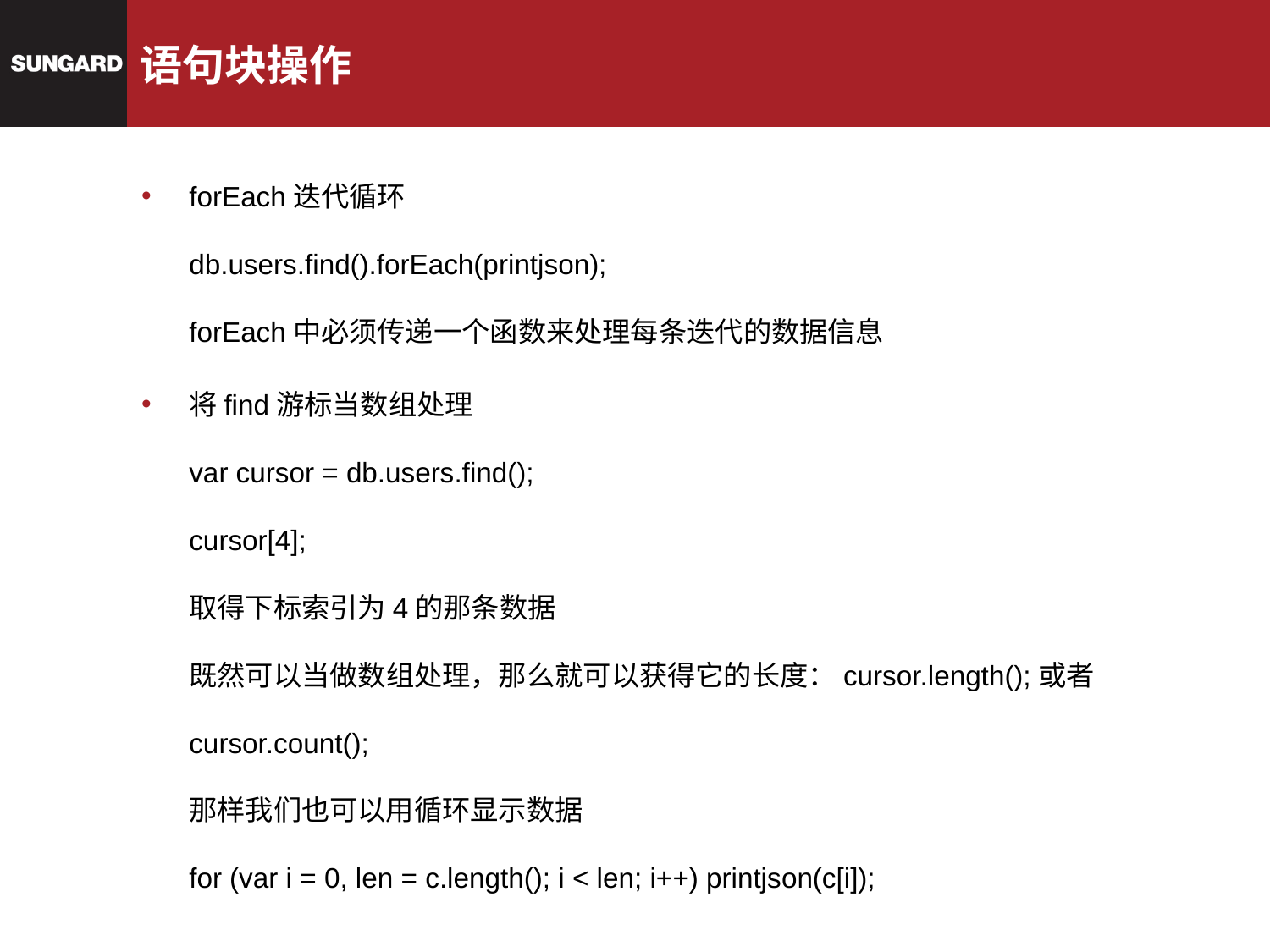

# 语句块操作
forEach迭代循环
db.users.find().forEach(printjson);
forEach中必须传递一个函数来处理每条迭代的数据信息
将find游标当数组处理
var cursor = db.users.find();
cursor[4];
取得下标索引为4的那条数据
既然可以当做数组处理，那么就可以获得它的长度：cursor.length();或者cursor.count();
那样我们也可以用循环显示数据
for (var i = 0, len = c.length(); i < len; i++) printjson(c[i]);